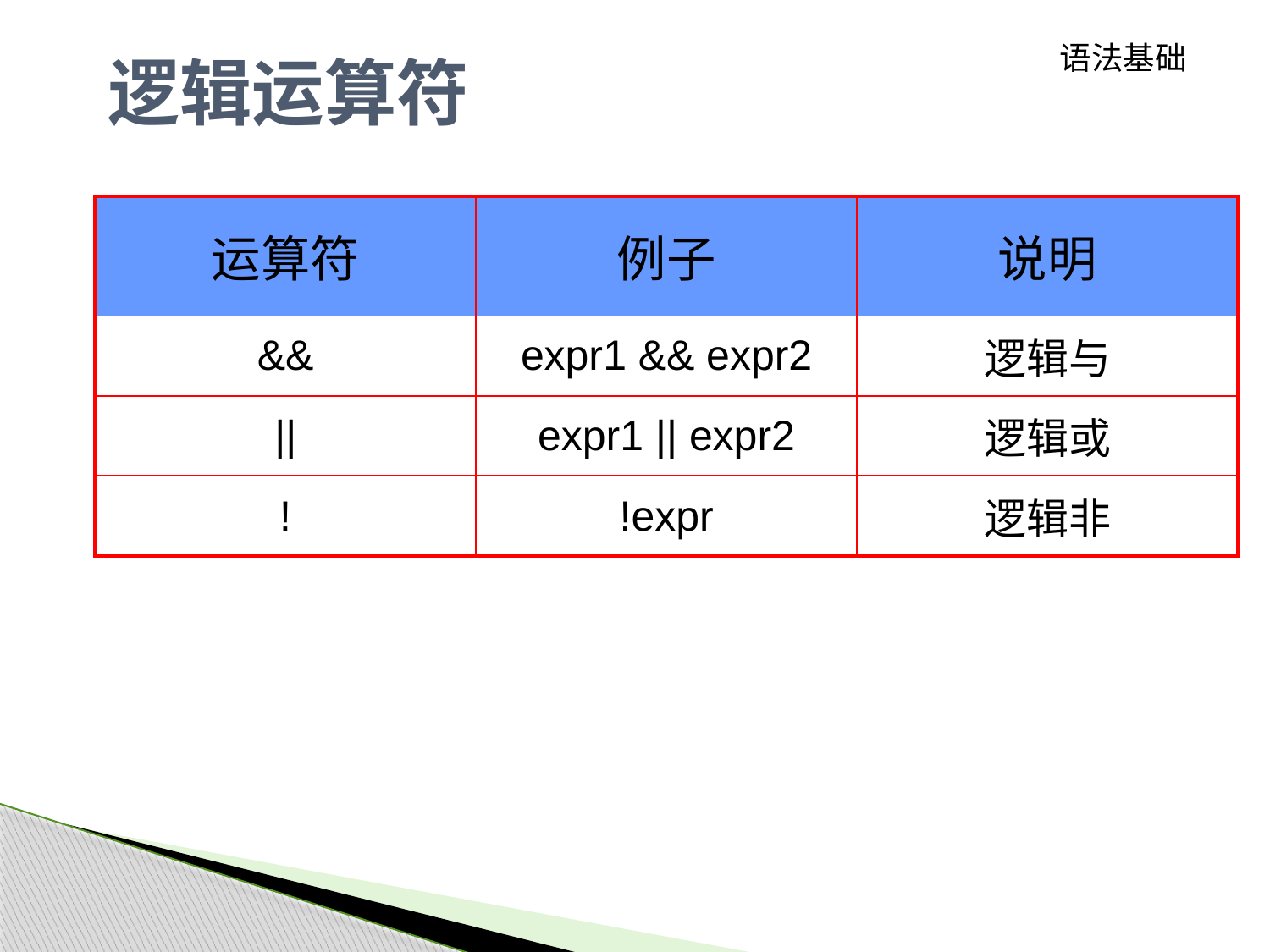

# 逻辑运算符
语法基础
| 运算符 | 例子 | 说明 |
| --- | --- | --- |
| && | expr1 && expr2 | 逻辑与 |
| || | expr1 || expr2 | 逻辑或 |
| ! | !expr | 逻辑非 |
24